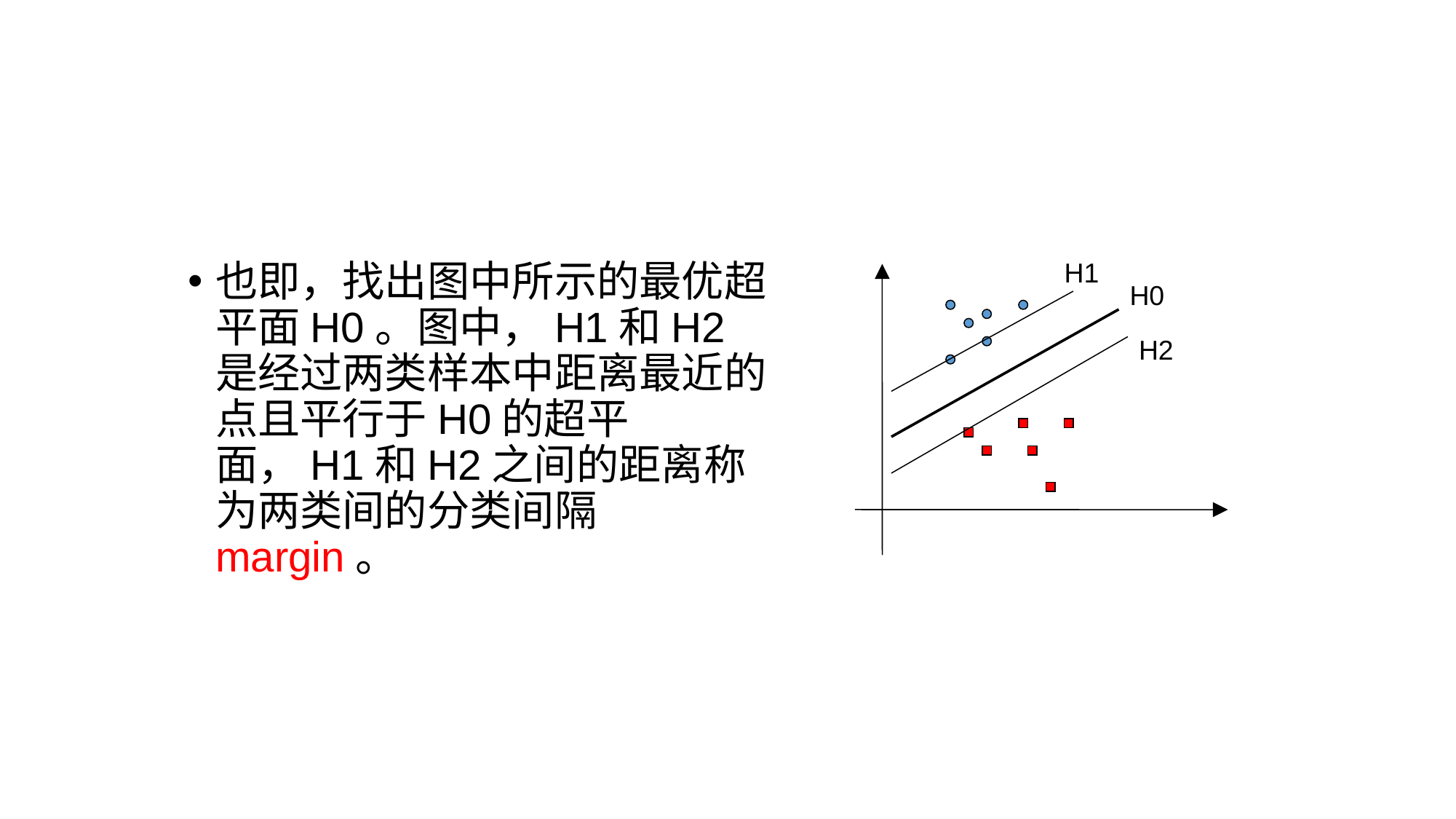

#
H1
也即，找出图中所示的最优超平面H0。图中，H1和H2是经过两类样本中距离最近的点且平行于H0的超平面，H1和H2之间的距离称为两类间的分类间隔margin。

H0

H2